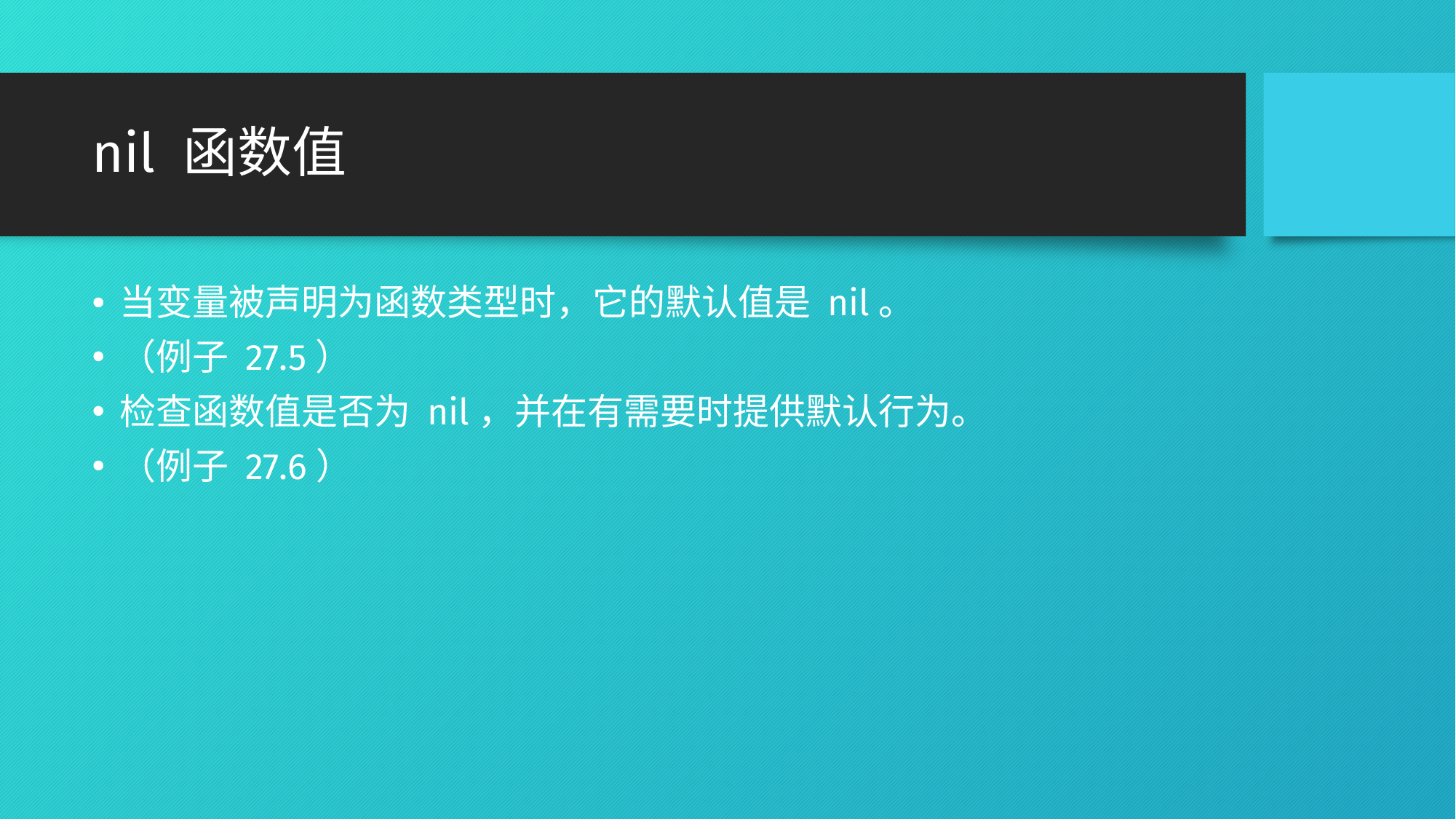

# nil 函数值
当变量被声明为函数类型时，它的默认值是 nil。
（例子 27.5）
检查函数值是否为 nil，并在有需要时提供默认行为。
（例子 27.6）